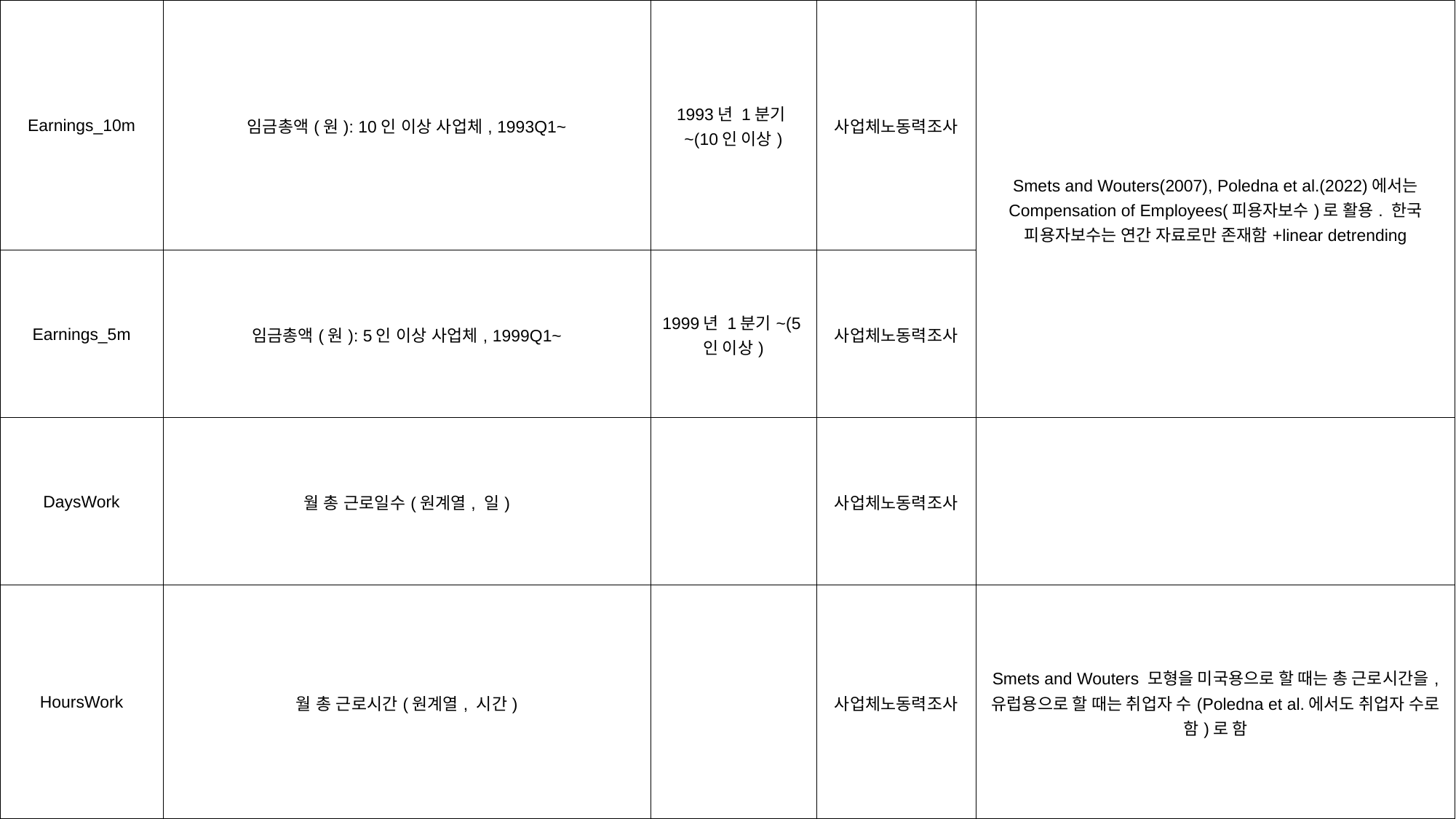

| Earnings\_10m | 임금총액(원): 10인 이상 사업체, 1993Q1~ | 1993년 1분기~(10인 이상) | 사업체노동력조사 | Smets and Wouters(2007), Poledna et al.(2022)에서는 Compensation of Employees(피용자보수)로 활용. 한국 피용자보수는 연간 자료로만 존재함+linear detrending |
| --- | --- | --- | --- | --- |
| Earnings\_5m | 임금총액(원): 5인 이상 사업체, 1999Q1~ | 1999년 1분기~(5인 이상) | 사업체노동력조사 |  |
| DaysWork | 월 총 근로일수(원계열, 일) |  | 사업체노동력조사 |  |
| HoursWork | 월 총 근로시간(원계열, 시간) |  | 사업체노동력조사 | Smets and Wouters 모형을 미국용으로 할 때는 총 근로시간을, 유럽용으로 할 때는 취업자 수(Poledna et al.에서도 취업자 수로 함)로 함 |